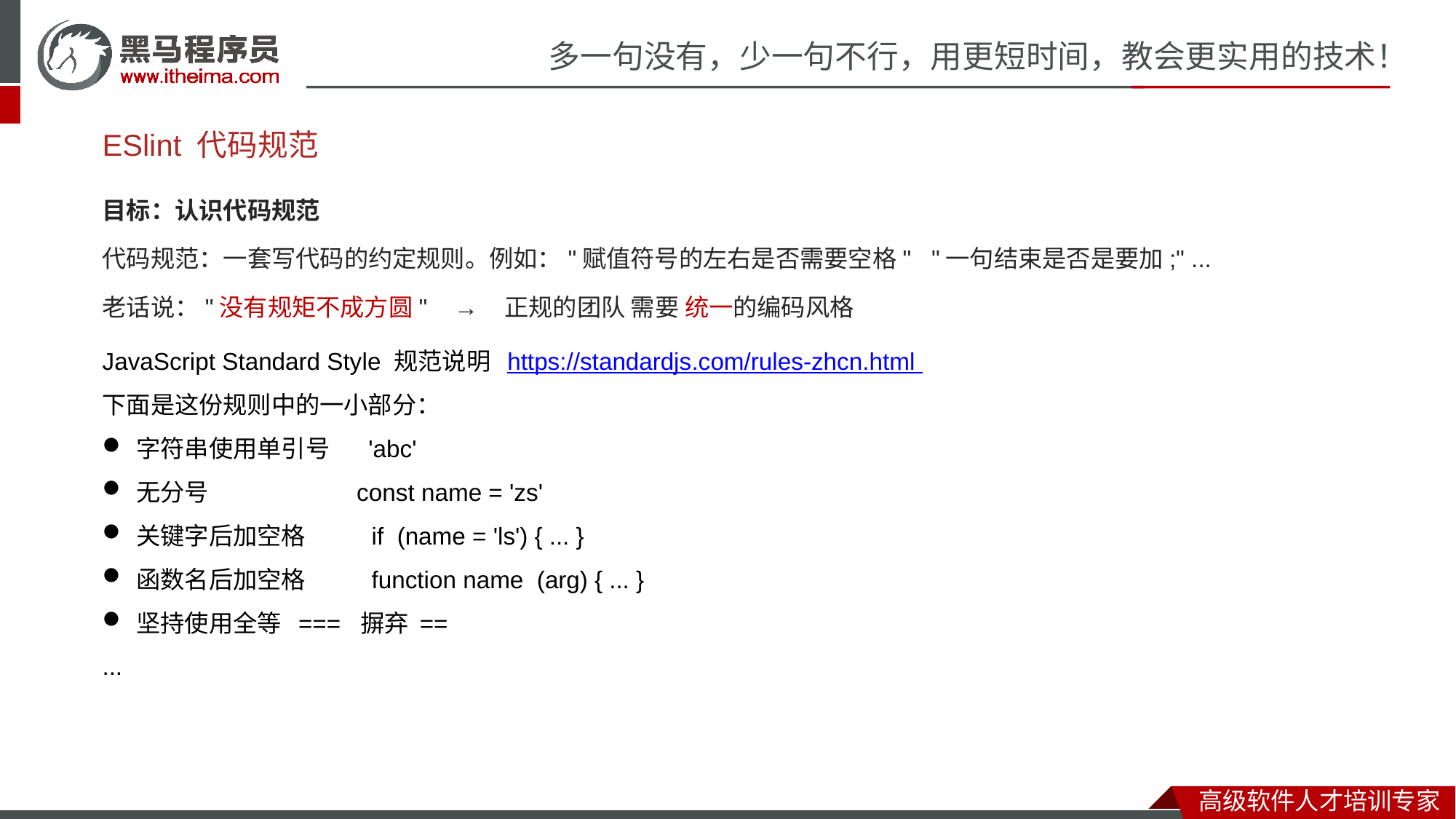

# ESlint 代码规范
目标：认识代码规范
代码规范：一套写代码的约定规则。例如："赋值符号的左右是否需要空格"   "一句结束是否是要加;" ...
老话说："没有规矩不成方圆"    →   正规的团队 需要 统一的编码风格
JavaScript Standard Style 规范说明  https://standardjs.com/rules-zhcn.html
下面是这份规则中的一小部分：
字符串使用单引号      'abc'
无分号                          const name = 'zs'
关键字后加空格           if  (name = 'ls') { ... }
函数名后加空格           function name  (arg) { ... }
坚持使用全等  ===  摒弃 ==
...